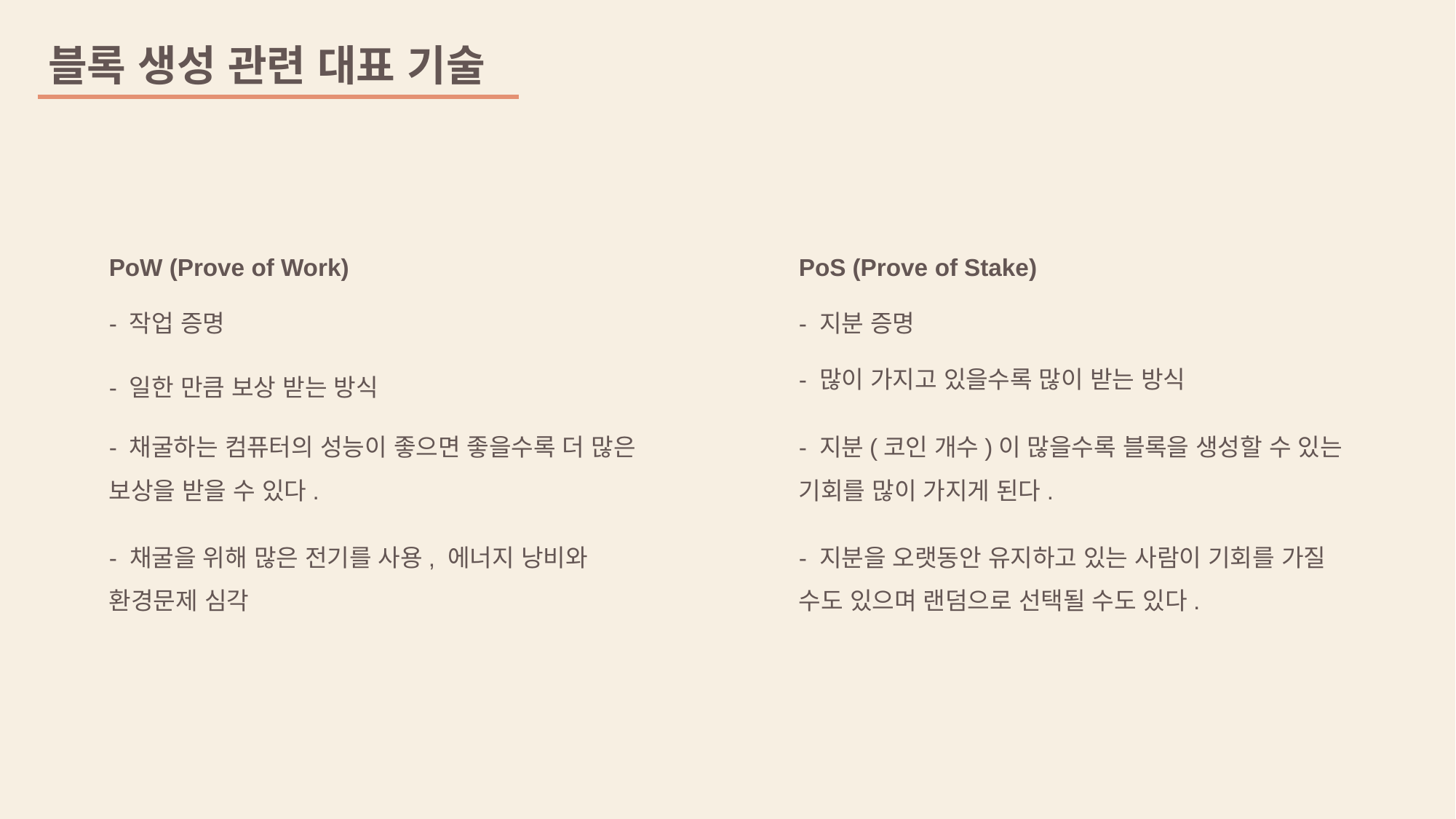

블록 생성 관련 대표 기술
PoW (Prove of Work)
PoS (Prove of Stake)
- 작업 증명
- 지분 증명
- 일한 만큼 보상 받는 방식
- 많이 가지고 있을수록 많이 받는 방식
- 채굴하는 컴퓨터의 성능이 좋으면 좋을수록 더 많은 보상을 받을 수 있다.
- 지분(코인 개수)이 많을수록 블록을 생성할 수 있는 기회를 많이 가지게 된다.
- 채굴을 위해 많은 전기를 사용, 에너지 낭비와 환경문제 심각
- 지분을 오랫동안 유지하고 있는 사람이 기회를 가질 수도 있으며 랜덤으로 선택될 수도 있다.